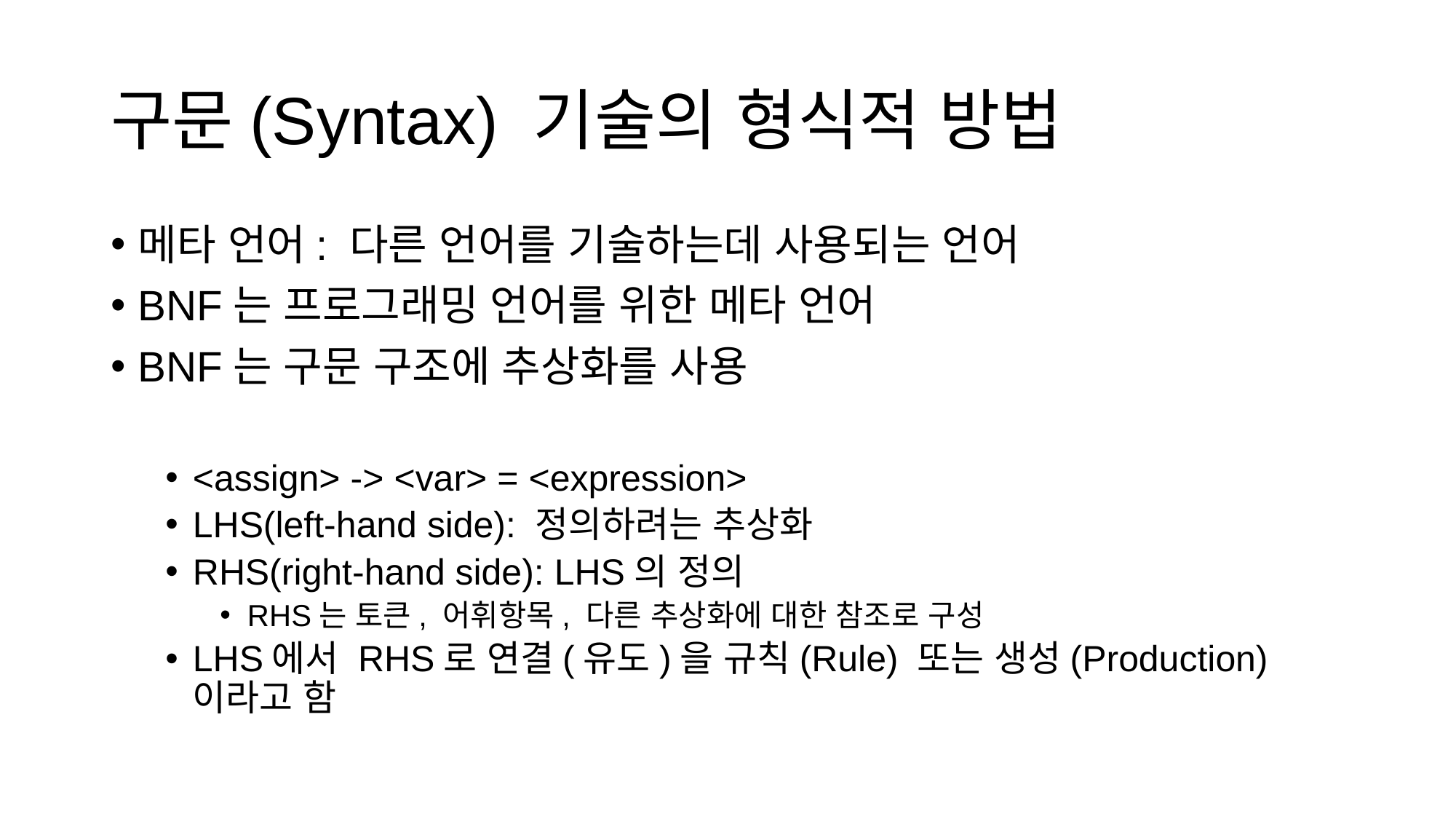

# 구문(Syntax) 기술의 형식적 방법
메타 언어: 다른 언어를 기술하는데 사용되는 언어
BNF는 프로그래밍 언어를 위한 메타 언어
BNF는 구문 구조에 추상화를 사용

<assign> -> <var> = <expression>
LHS(left-hand side): 정의하려는 추상화
RHS(right-hand side): LHS의 정의
RHS는 토큰, 어휘항목, 다른 추상화에 대한 참조로 구성
LHS에서 RHS로 연결(유도)을 규칙(Rule) 또는 생성(Production)이라고 함